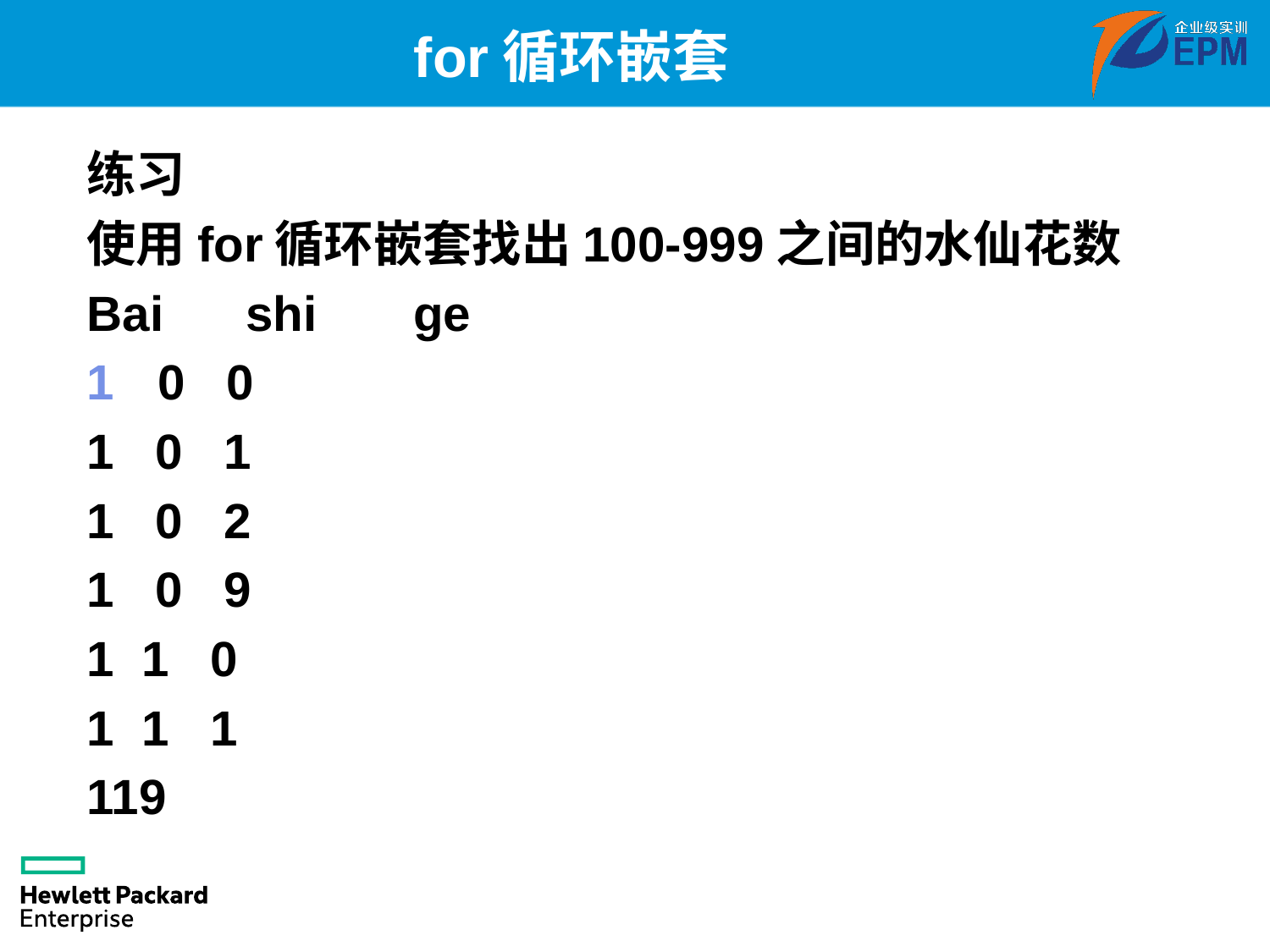

# for循环嵌套
练习
使用for循环嵌套找出100-999之间的水仙花数
Bai      shi       ge
0   0
1   0   1
1   0   2
1   0   9
1  1   0
1  1   1
119